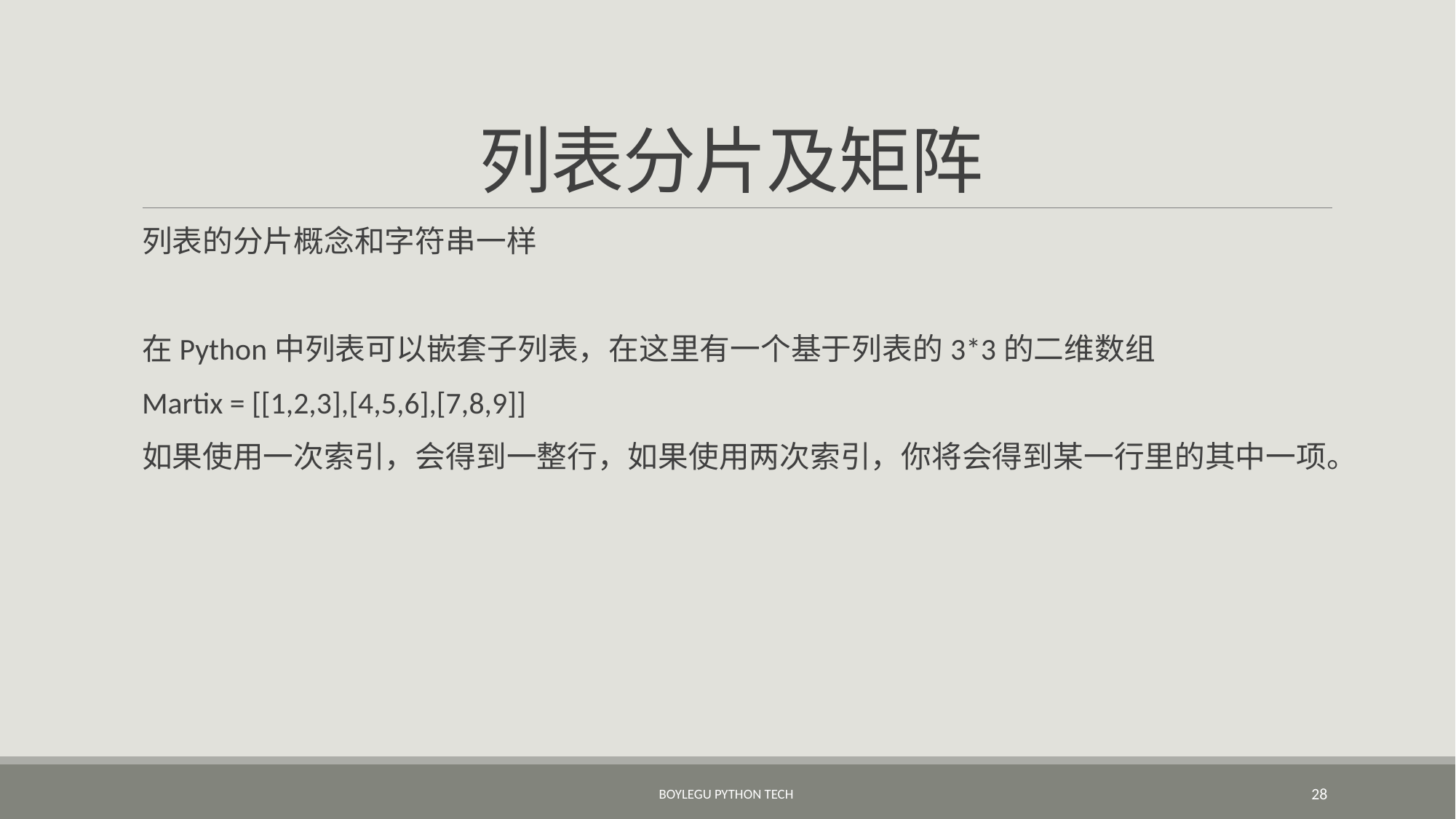

# 列表分片及矩阵
列表的分片概念和字符串一样

在Python中列表可以嵌套子列表，在这里有一个基于列表的3*3的二维数组
Martix = [[1,2,3],[4,5,6],[7,8,9]]
如果使用一次索引，会得到一整行，如果使用两次索引，你将会得到某一行里的其中一项。
BoyleGu Python Tech
28